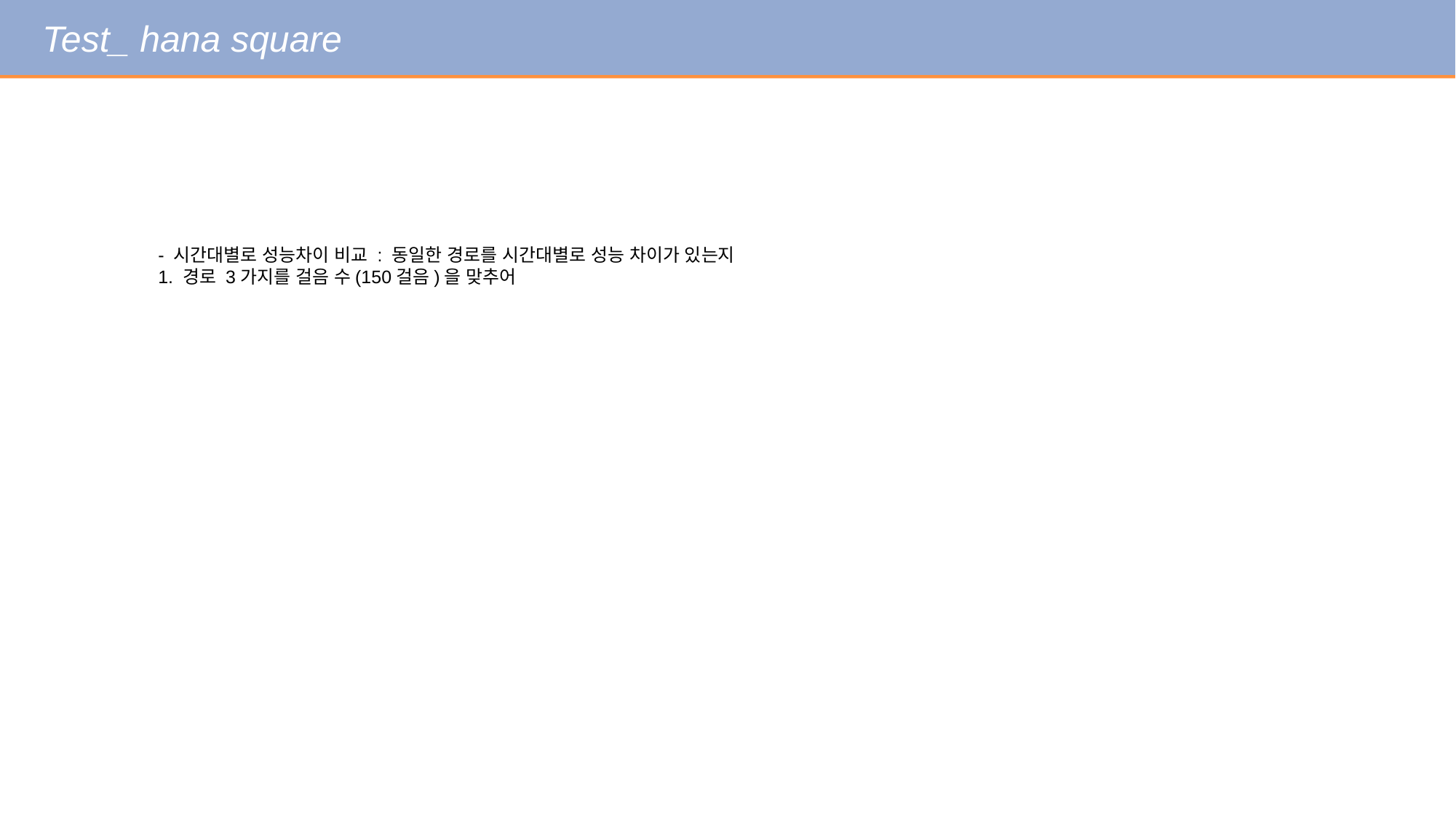

Test_ hana square
- 시간대별로 성능차이 비교 : 동일한 경로를 시간대별로 성능 차이가 있는지
1. 경로 3가지를 걸음 수(150걸음)을 맞추어